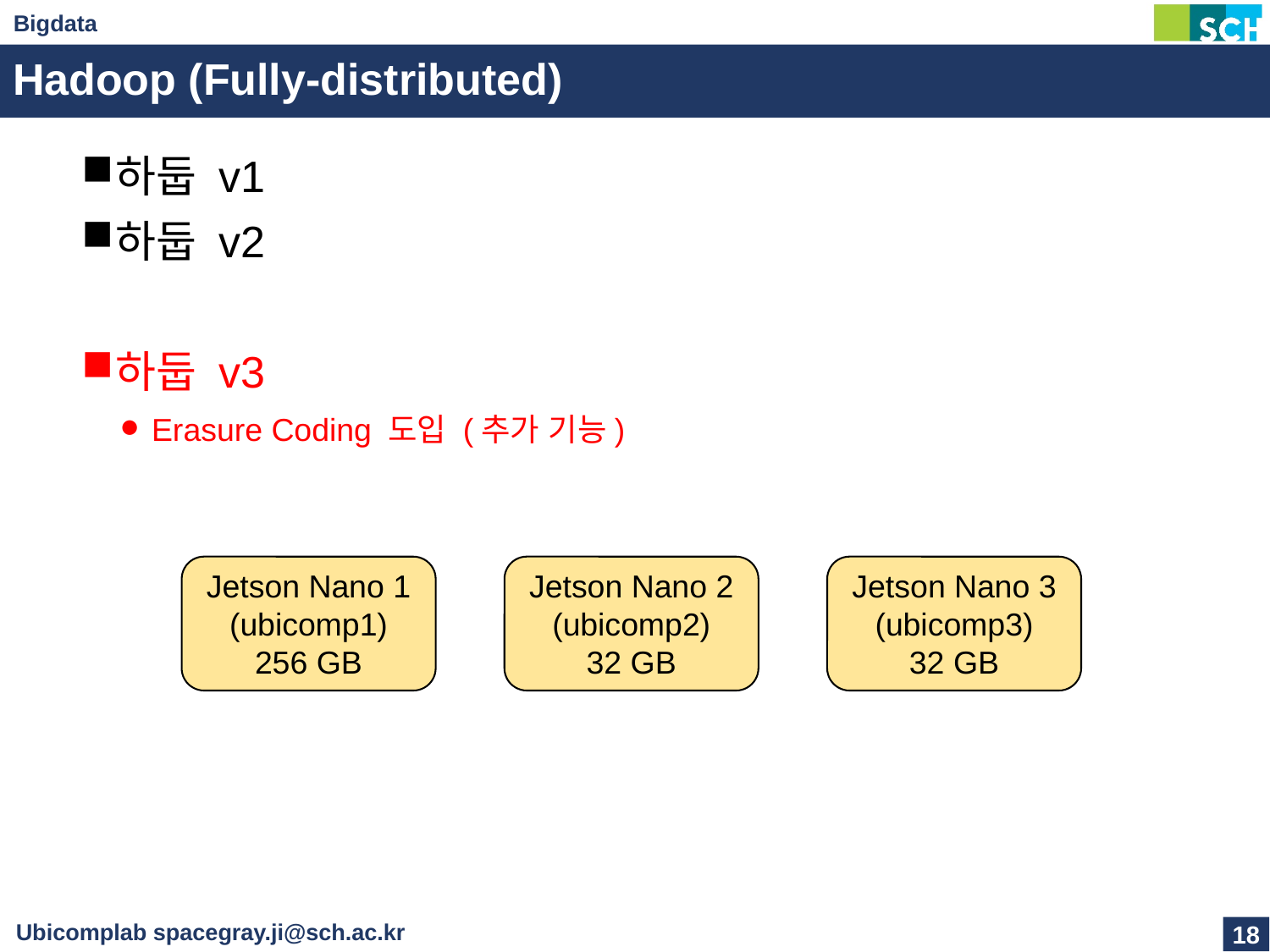

# Hadoop (Fully-distributed)
하둡 v1
하둡 v2

하둡 v3
Erasure Coding 도입 (추가 기능)

Jetson Nano 1
(ubicomp1)
256 GB
Jetson Nano 2
(ubicomp2)
32 GB
Jetson Nano 3
(ubicomp3)
32 GB
18